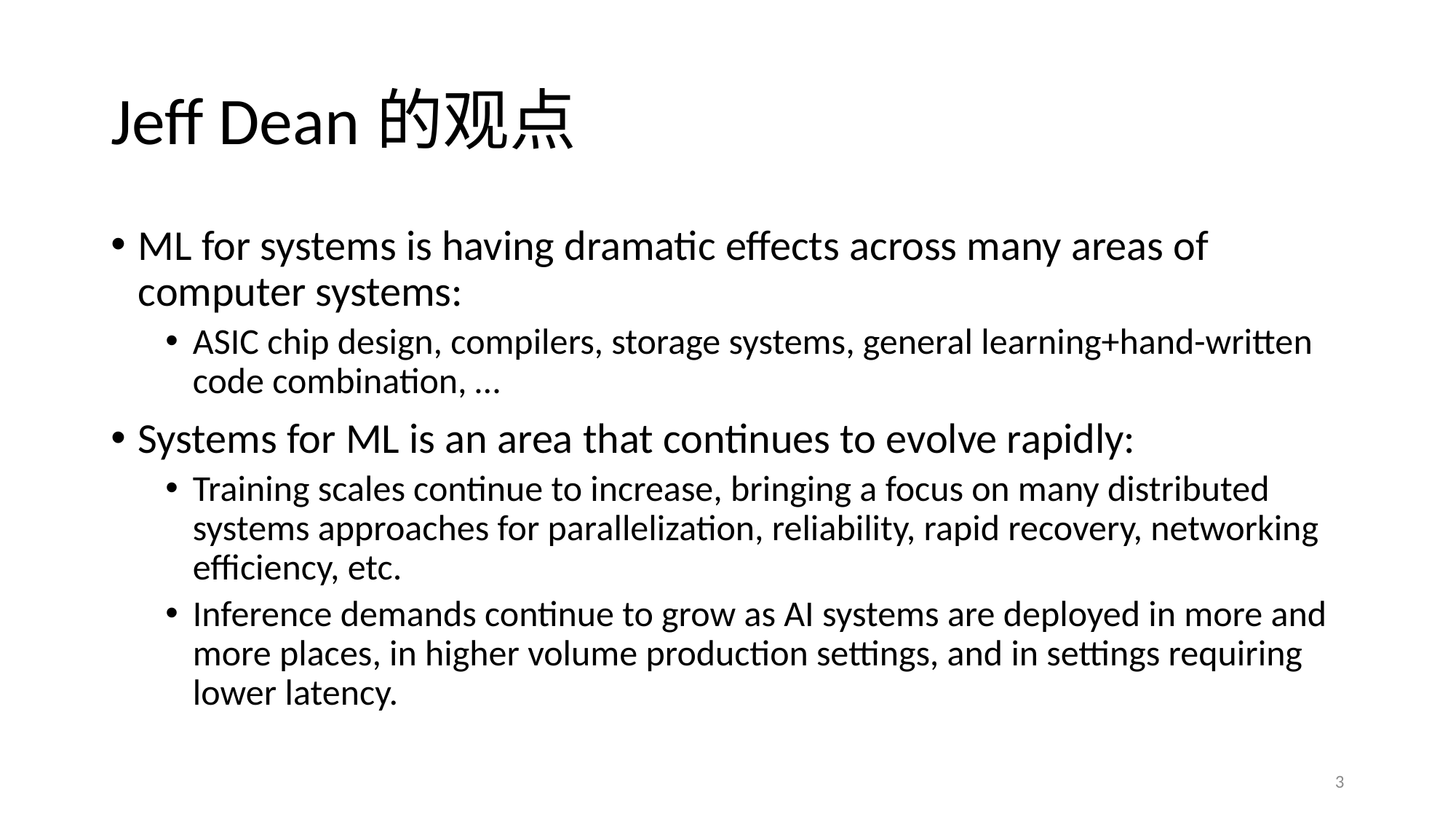

# Jeff Dean的观点
ML for systems is having dramatic effects across many areas of computer systems:
ASIC chip design, compilers, storage systems, general learning+hand-written code combination, …
Systems for ML is an area that continues to evolve rapidly:
Training scales continue to increase, bringing a focus on many distributed systems approaches for parallelization, reliability, rapid recovery, networking efficiency, etc.
Inference demands continue to grow as AI systems are deployed in more and more places, in higher volume production settings, and in settings requiring lower latency.
3